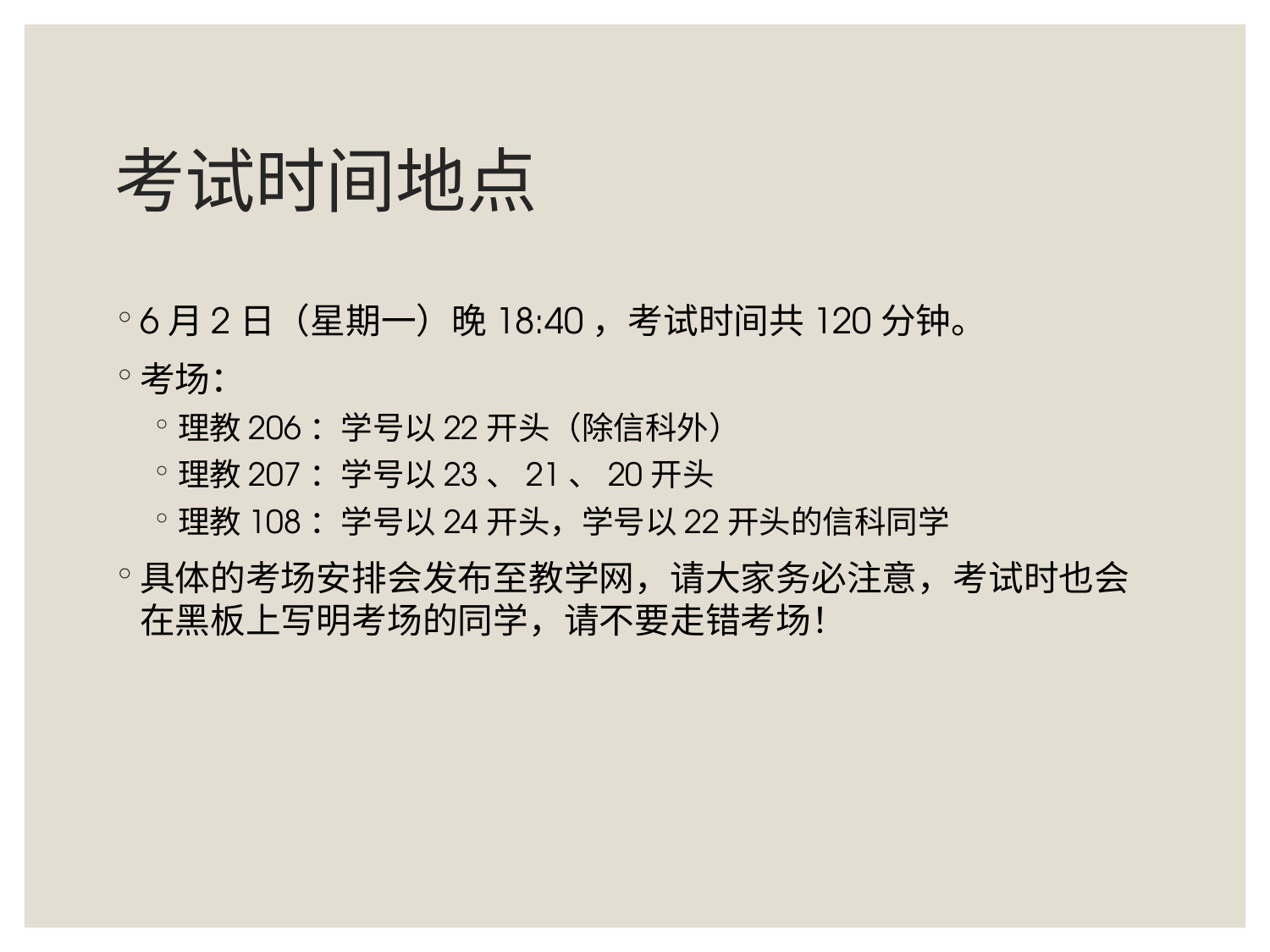

# 考试时间地点
6月2日（星期一）晚18:40，考试时间共120分钟。
考场：
理教206：学号以22开头（除信科外）
理教207：学号以23、21、20开头
理教108：学号以24开头，学号以22开头的信科同学
具体的考场安排会发布至教学网，请大家务必注意，考试时也会在黑板上写明考场的同学，请不要走错考场！